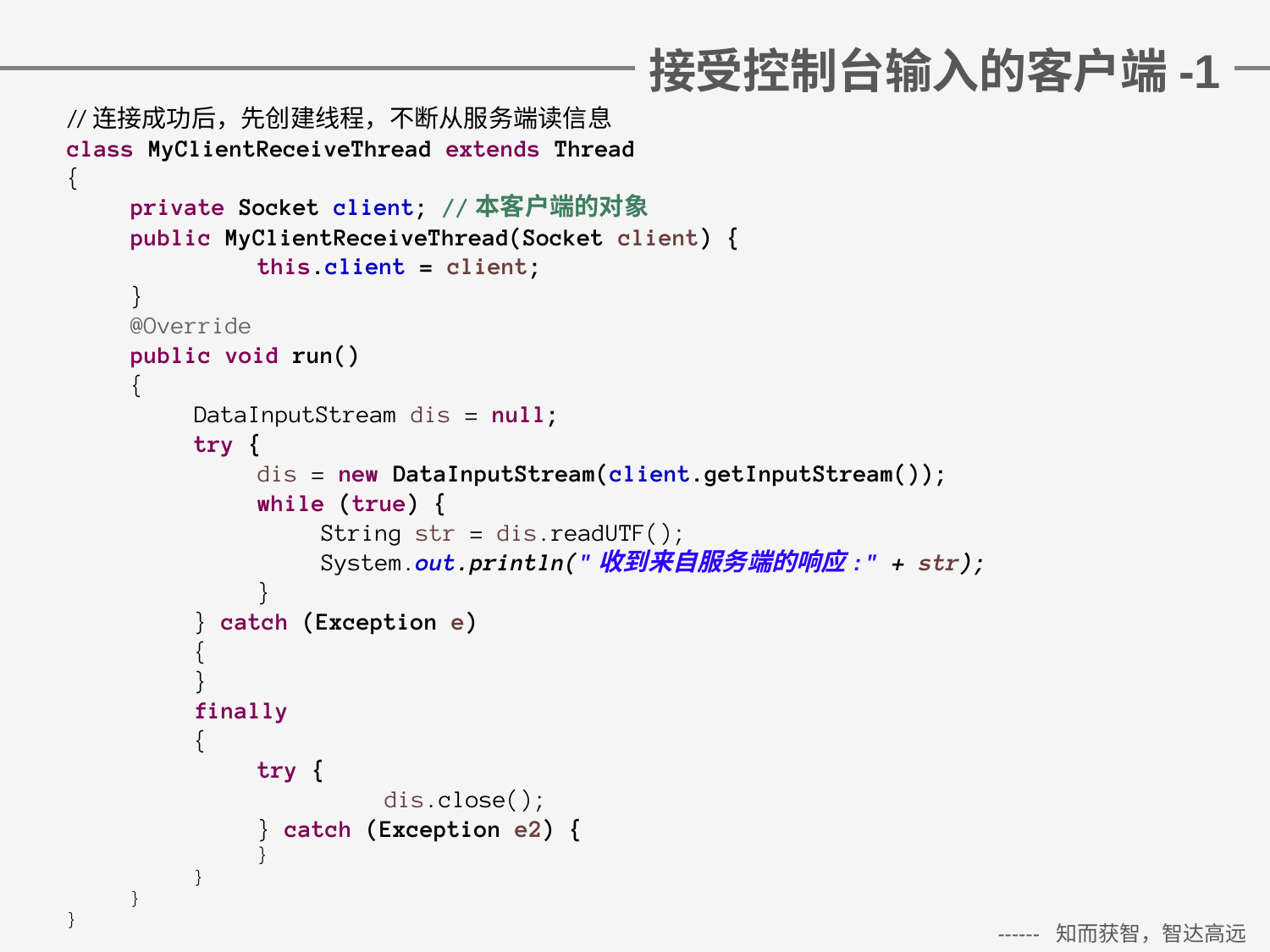

# 接受控制台输入的客户端-1
//连接成功后，先创建线程，不断从服务端读信息
class MyClientReceiveThread extends Thread
{
private Socket client; //本客户端的对象
public MyClientReceiveThread(Socket client) {
	this.client = client;
}
@Override
public void run()
{
DataInputStream dis = null;
try {
dis = new DataInputStream(client.getInputStream());
while (true) {
String str = dis.readUTF();
System.out.println("收到来自服务端的响应:" + str);
}
} catch (Exception e)
{
}
finally
{
try {
	dis.close();
} catch (Exception e2) {
}
}
}
}